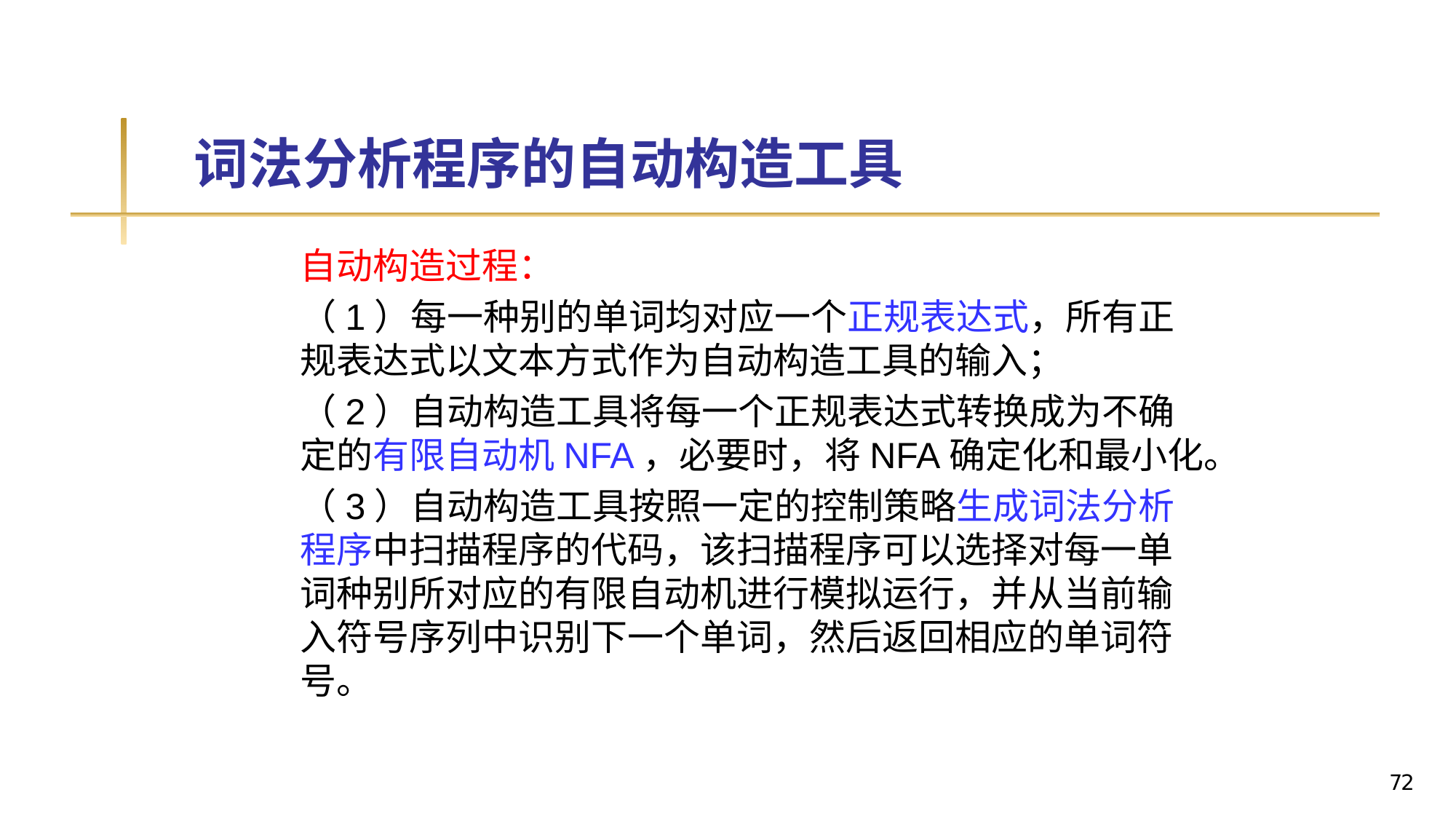

# 词法分析程序的自动构造工具
自动构造过程：
（1）每一种别的单词均对应一个正规表达式，所有正规表达式以文本方式作为自动构造工具的输入；
（2）自动构造工具将每一个正规表达式转换成为不确定的有限自动机NFA，必要时，将NFA确定化和最小化。
（3）自动构造工具按照一定的控制策略生成词法分析程序中扫描程序的代码，该扫描程序可以选择对每一单词种别所对应的有限自动机进行模拟运行，并从当前输入符号序列中识别下一个单词，然后返回相应的单词符号。
72